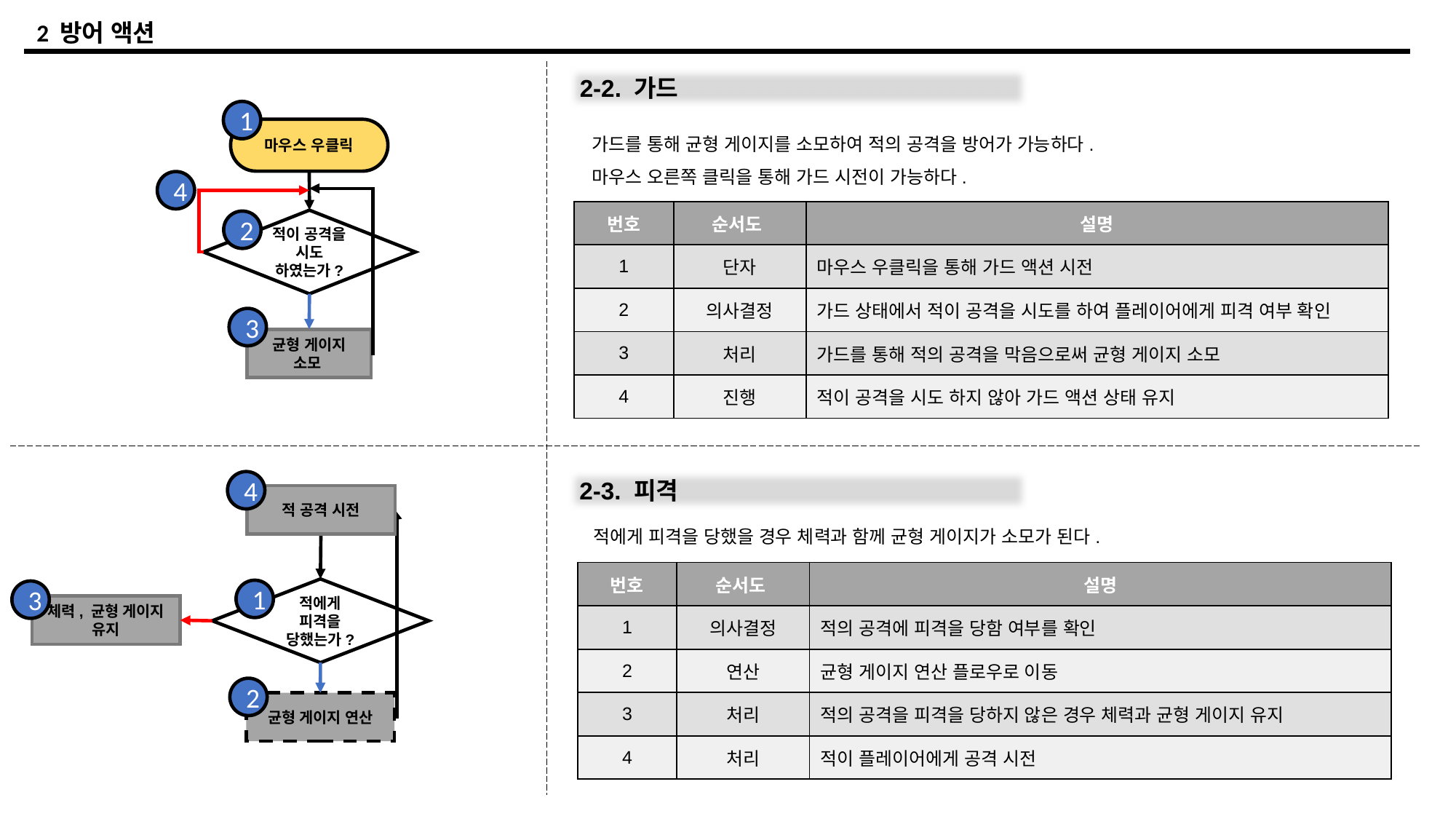

2 방어 액션
2-2. 가드
1
가드를 통해 균형 게이지를 소모하여 적의 공격을 방어가 가능하다.
마우스 오른쪽 클릭을 통해 가드 시전이 가능하다.
마우스 우클릭
4
| 번호 | 순서도 | 설명 |
| --- | --- | --- |
| 1 | 단자 | 마우스 우클릭을 통해 가드 액션 시전 |
| 2 | 의사결정 | 가드 상태에서 적이 공격을 시도를 하여 플레이어에게 피격 여부 확인 |
| 3 | 처리 | 가드를 통해 적의 공격을 막음으로써 균형 게이지 소모 |
| 4 | 진행 | 적이 공격을 시도 하지 않아 가드 액션 상태 유지 |
적이 공격을 시도 하였는가?
2
3
균형 게이지 소모
2-3. 피격
4
적 공격 시전
적에게 피격을 당했을 경우 체력과 함께 균형 게이지가 소모가 된다.
| 번호 | 순서도 | 설명 |
| --- | --- | --- |
| 1 | 의사결정 | 적의 공격에 피격을 당함 여부를 확인 |
| 2 | 연산 | 균형 게이지 연산 플로우로 이동 |
| 3 | 처리 | 적의 공격을 피격을 당하지 않은 경우 체력과 균형 게이지 유지 |
| 4 | 처리 | 적이 플레이어에게 공격 시전 |
적에게 피격을 당했는가?
1
3
체력, 균형 게이지 유지
2
균형 게이지 연산